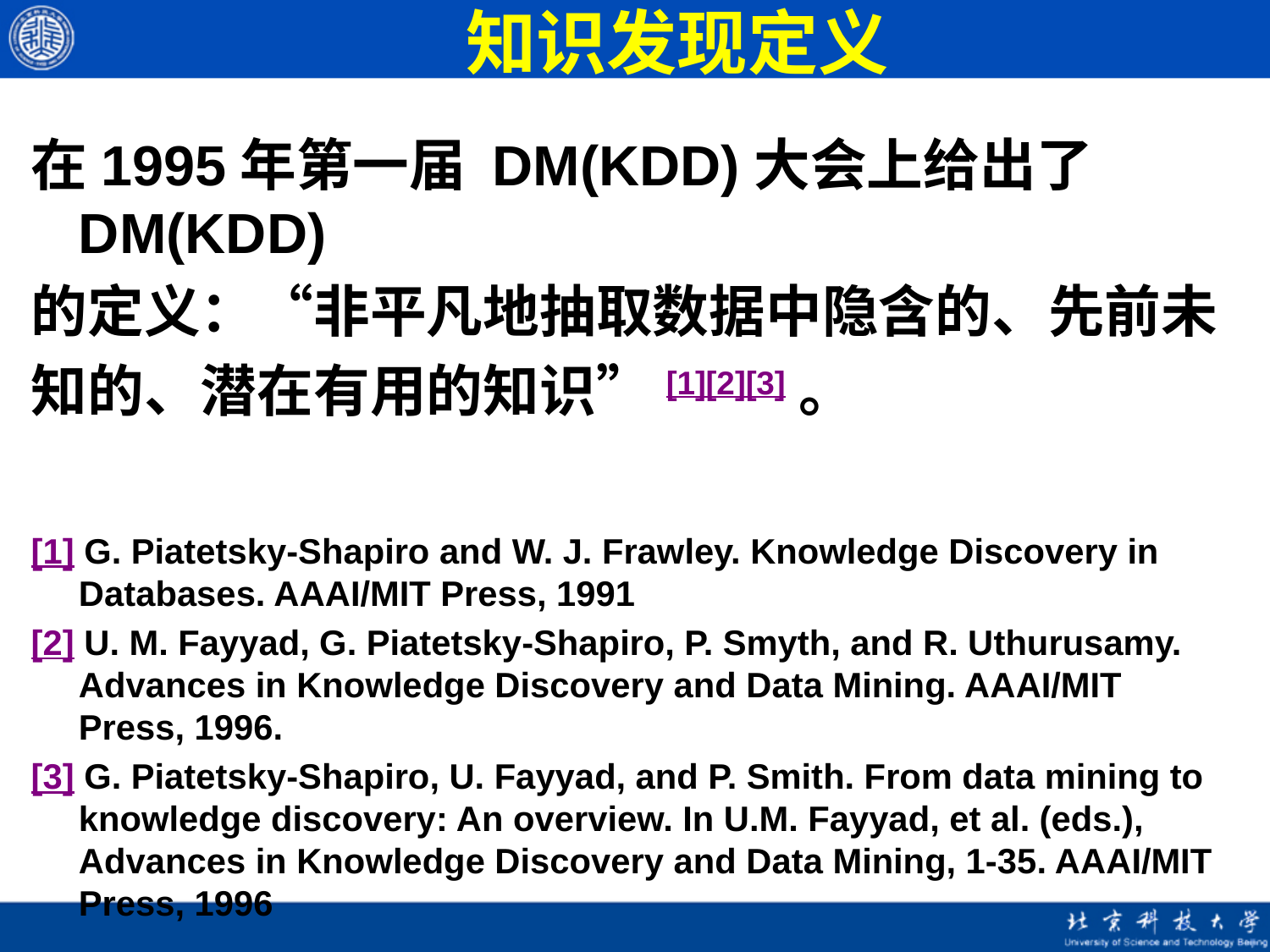

# 知识发现定义
在1995年第一届 DM(KDD)大会上给出了 DM(KDD)
的定义：“非平凡地抽取数据中隐含的、先前未
知的、潜在有用的知识”[1][2][3]。

[1] G. Piatetsky-Shapiro and W. J. Frawley. Knowledge Discovery in Databases. AAAI/MIT Press, 1991
[2] U. M. Fayyad, G. Piatetsky-Shapiro, P. Smyth, and R. Uthurusamy.  Advances in Knowledge Discovery and Data Mining. AAAI/MIT Press, 1996.
[3] G. Piatetsky-Shapiro, U. Fayyad, and P. Smith. From data mining to knowledge discovery: An overview. In U.M. Fayyad, et al. (eds.), Advances in Knowledge Discovery and Data Mining, 1-35. AAAI/MIT Press, 1996